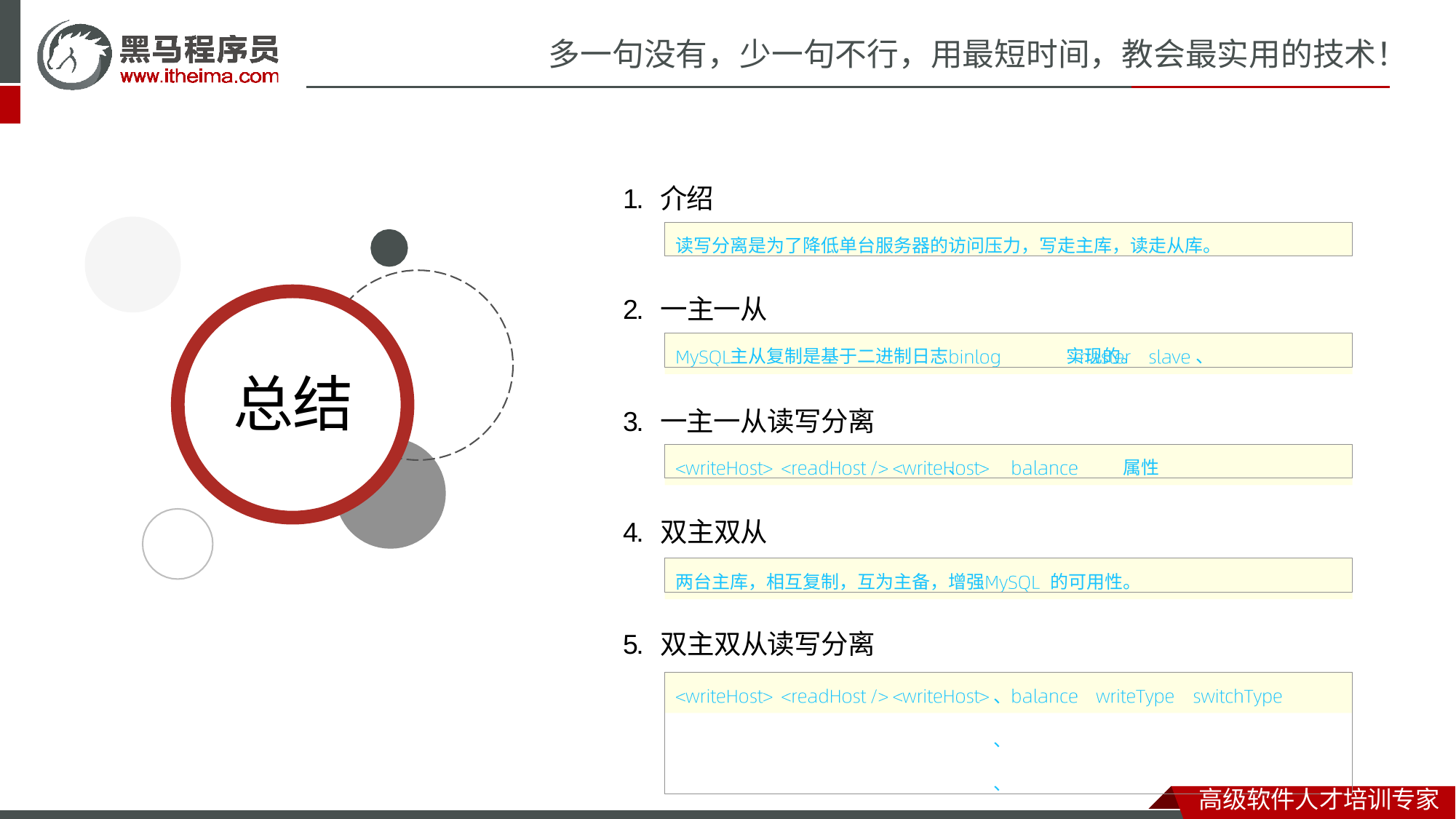

# 多一句没有，少一句不行，用最短时间，教会最实用的技术！

1. 介绍

读写分离是为了降低单台服务器的访问压力，写走主库，读走从库。

2. 一主一从

主从复制是基于二进制日志	实现的。	、

总结
3. 一主一从读写分离

、	属性

4. 双主双从

两台主库，相互复制，互为主备，增强	的可用性。

5. 双主双从读写分离

、	、	、

高级软件人才培训专家